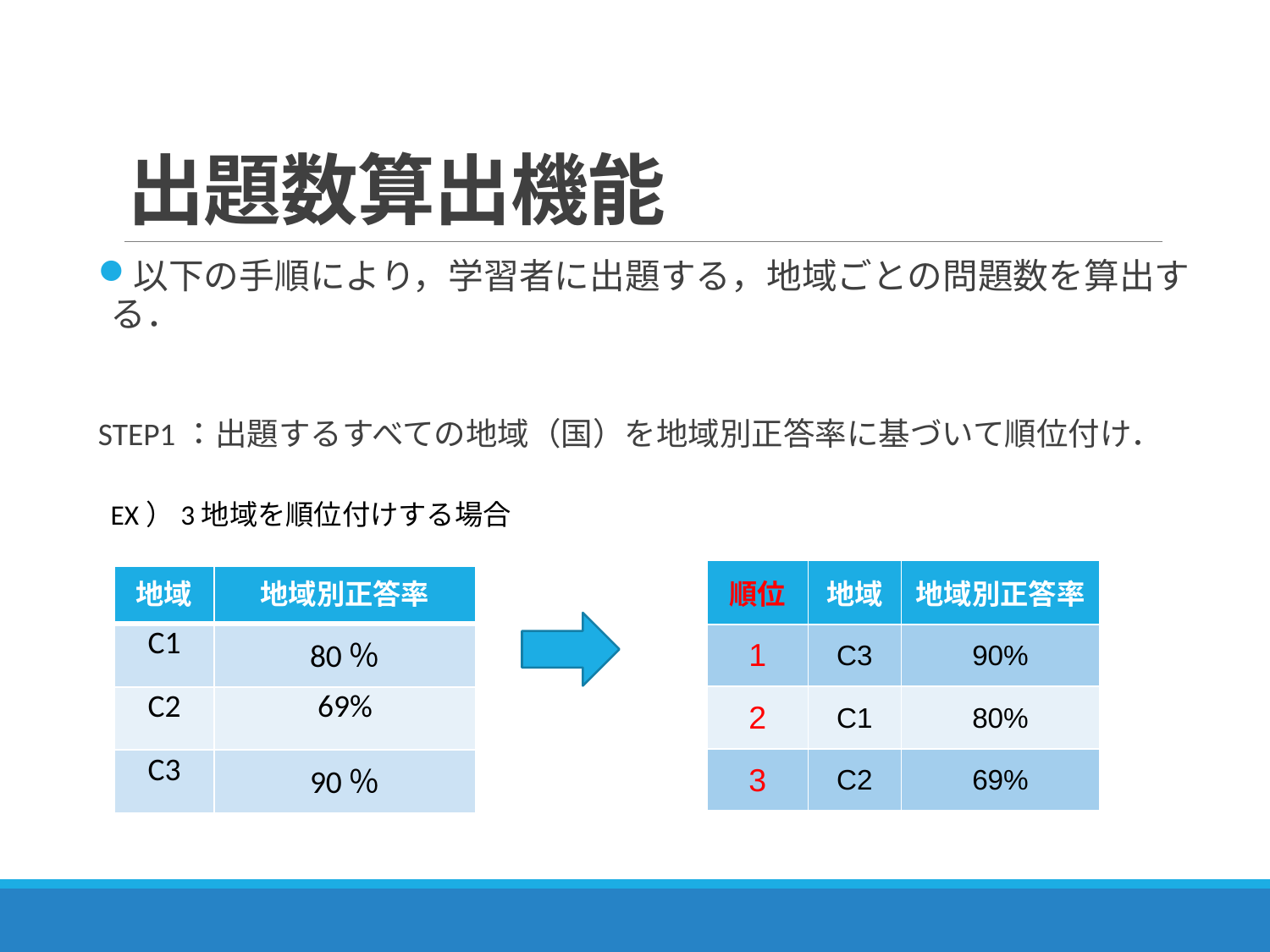

# 出題数算出機能
以下の手順により，学習者に出題する，地域ごとの問題数を算出する．

STEP1：出題するすべての地域（国）を地域別正答率に基づいて順位付け．

EX）3地域を順位付けする場合
| 順位 | 地域 | 地域別正答率 |
| --- | --- | --- |
| 1 | C3 | 90% |
| 2 | C1 | 80% |
| 3 | C2 | 69% |
| 地域 | 地域別正答率 |
| --- | --- |
| C1 | 80％ |
| C2 | 69% |
| C3 | 90％ |

14